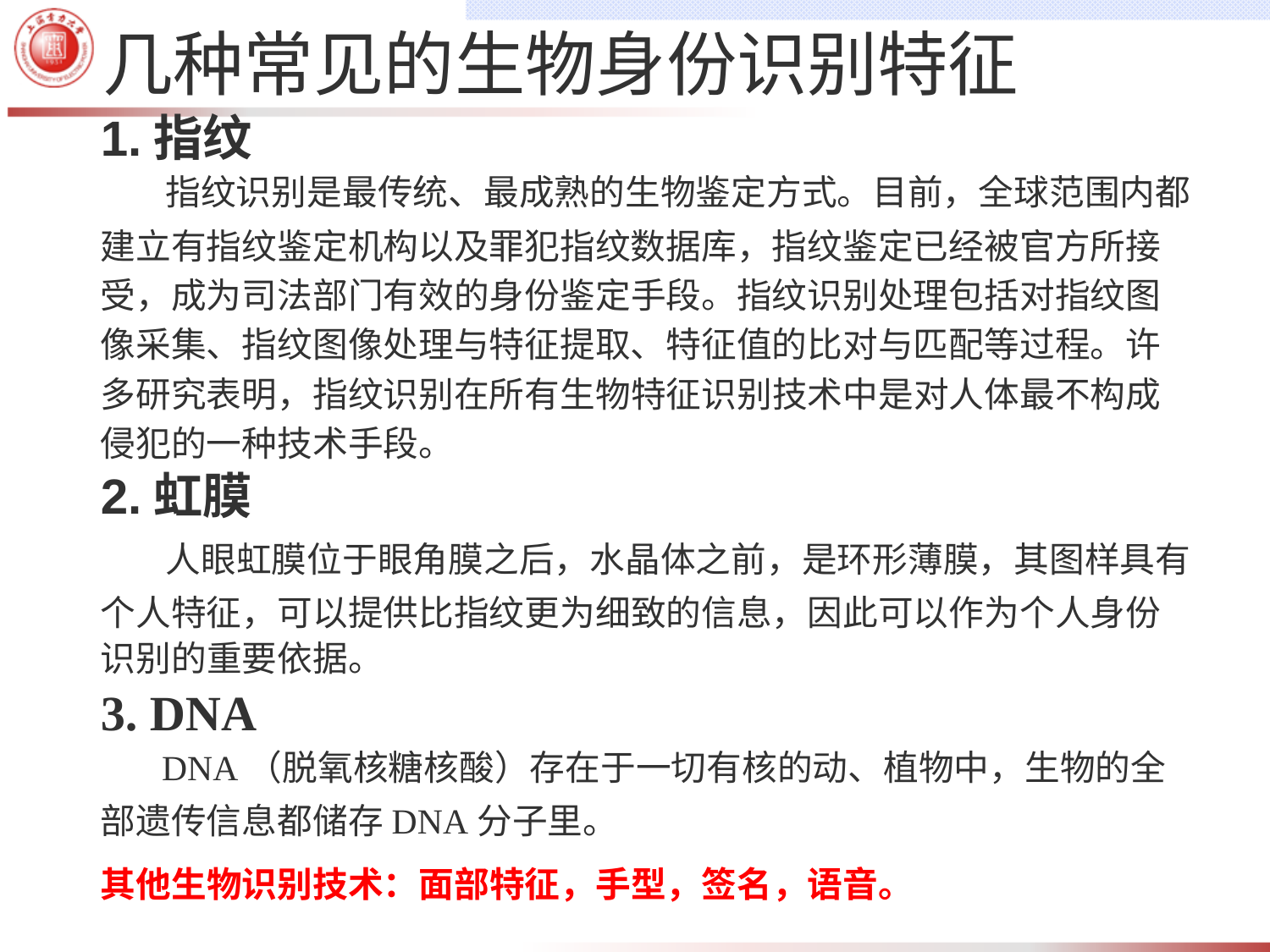

# 几种常见的生物身份识别特征
1.指纹
    指纹识别是最传统、最成熟的生物鉴定方式。目前，全球范围内都建立有指纹鉴定机构以及罪犯指纹数据库，指纹鉴定已经被官方所接受，成为司法部门有效的身份鉴定手段。指纹识别处理包括对指纹图像采集、指纹图像处理与特征提取、特征值的比对与匹配等过程。许多研究表明，指纹识别在所有生物特征识别技术中是对人体最不构成侵犯的一种技术手段。
2.虹膜
    人眼虹膜位于眼角膜之后，水晶体之前，是环形薄膜，其图样具有个人特征，可以提供比指纹更为细致的信息，因此可以作为个人身份识别的重要依据。
3. DNA
    DNA（脱氧核糖核酸）存在于一切有核的动、植物中，生物的全部遗传信息都储存DNA分子里。
其他生物识别技术：面部特征，手型，签名，语音。